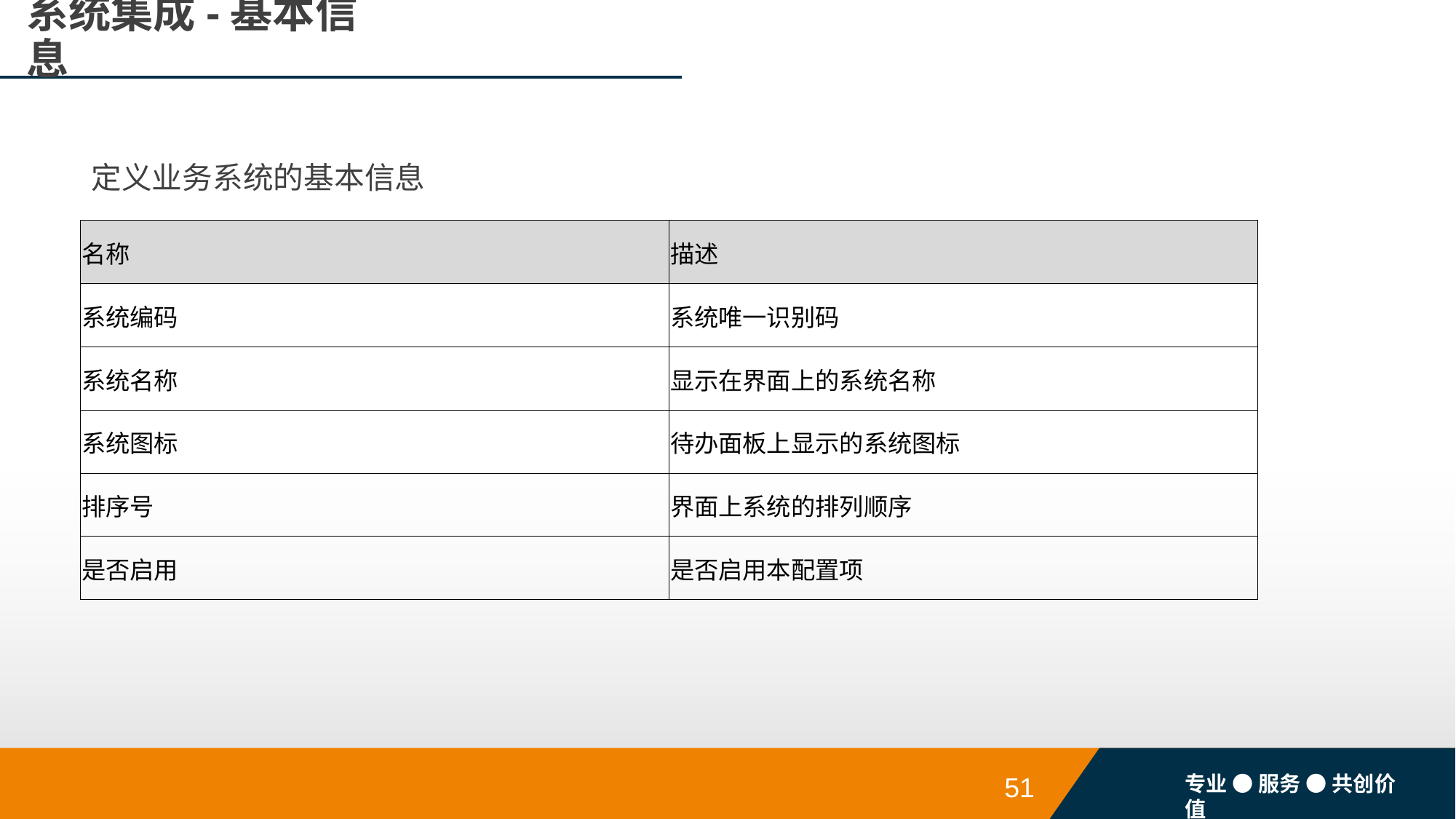

# 系统集成-基本信息
定义业务系统的基本信息
| 名称 | 描述 |
| --- | --- |
| 系统编码 | 系统唯一识别码 |
| 系统名称 | 显示在界面上的系统名称 |
| 系统图标 | 待办面板上显示的系统图标 |
| 排序号 | 界面上系统的排列顺序 |
| 是否启用 | 是否启用本配置项 |